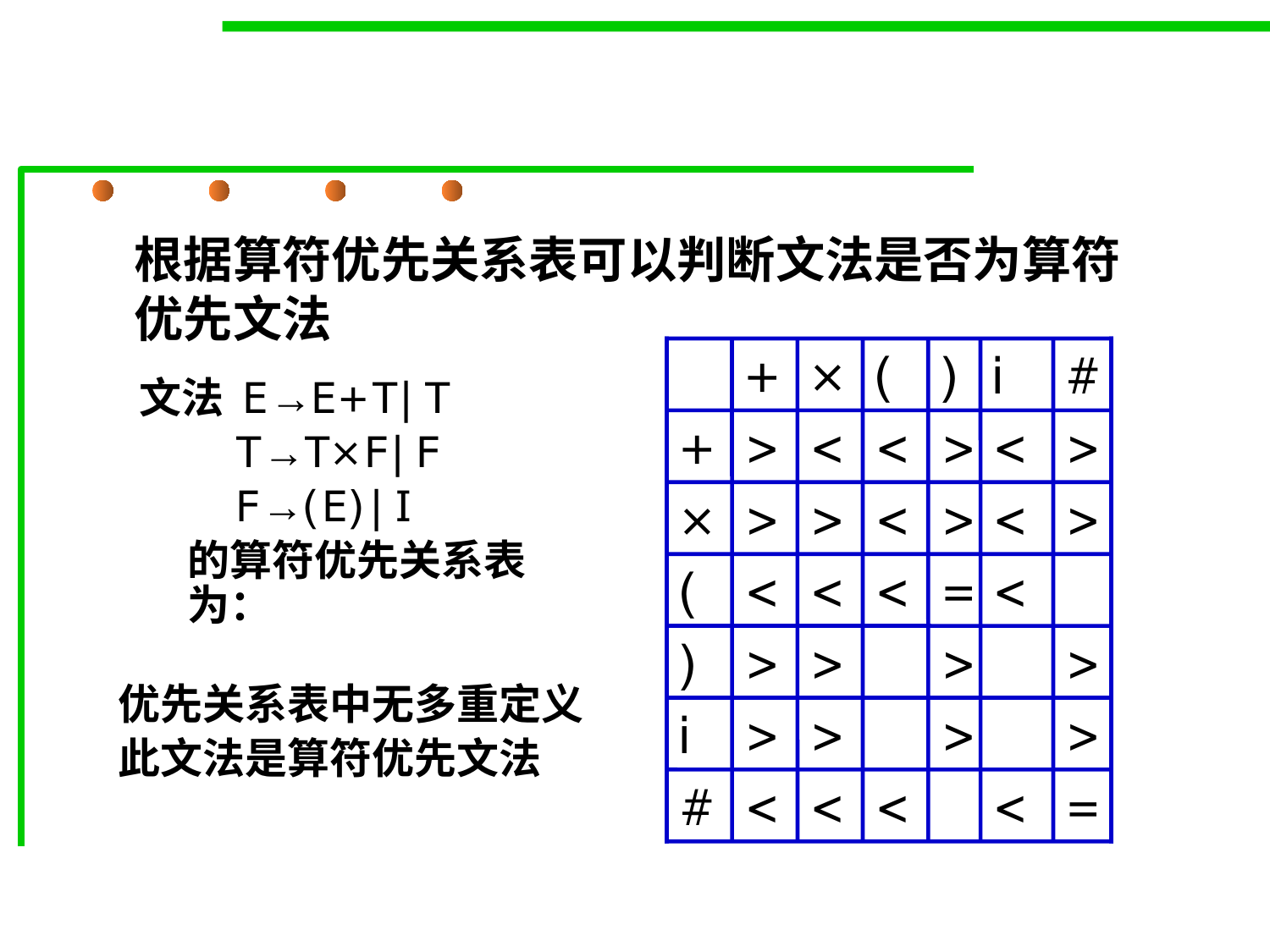

#
	根据算符优先关系表可以判断文法是否为算符优先文法

+

×

(

)

i

#

+

>
<
<
>
>
>
>
<
>
>
>
>
×

>
>
>
>
<
<
(

<
<
<
<
=

)

>

i

>

#

<
<
<
<

=

文法 E→E+T|T
	    T→T×F|F
	    F→(E)|I
	的算符优先关系表为：

优先关系表中无多重定义
此文法是算符优先文法